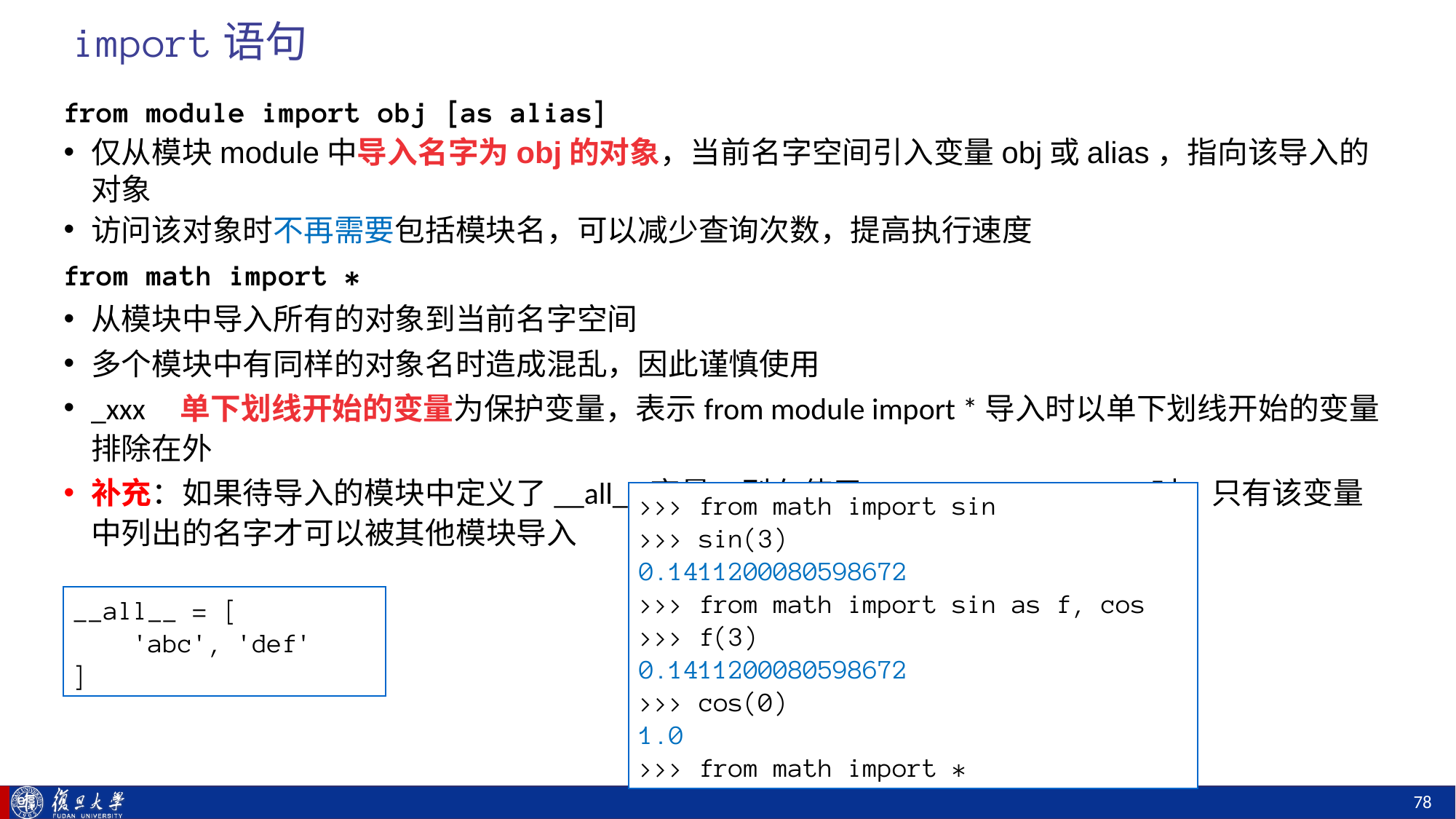

# import语句
from module import obj [as alias]
仅从模块module中导入名字为obj的对象，当前名字空间引入变量obj或alias，指向该导入的对象
访问该对象时不再需要包括模块名，可以减少查询次数，提高执行速度
from math import *
从模块中导入所有的对象到当前名字空间
多个模块中有同样的对象名时造成混乱，因此谨慎使用
_xxx    单下划线开始的变量为保护变量，表示from module import *导入时以单下划线开始的变量排除在外
补充：如果待导入的模块中定义了__all__变量，则在使用from module import *时，只有该变量中列出的名字才可以被其他模块导入

>>> from math import sin
>>> sin(3)
0.1411200080598672
>>> from math import sin as f, cos
>>> f(3)
0.1411200080598672
>>> cos(0)
1.0
>>> from math import *
__all__ = [
    'abc', 'def'
]